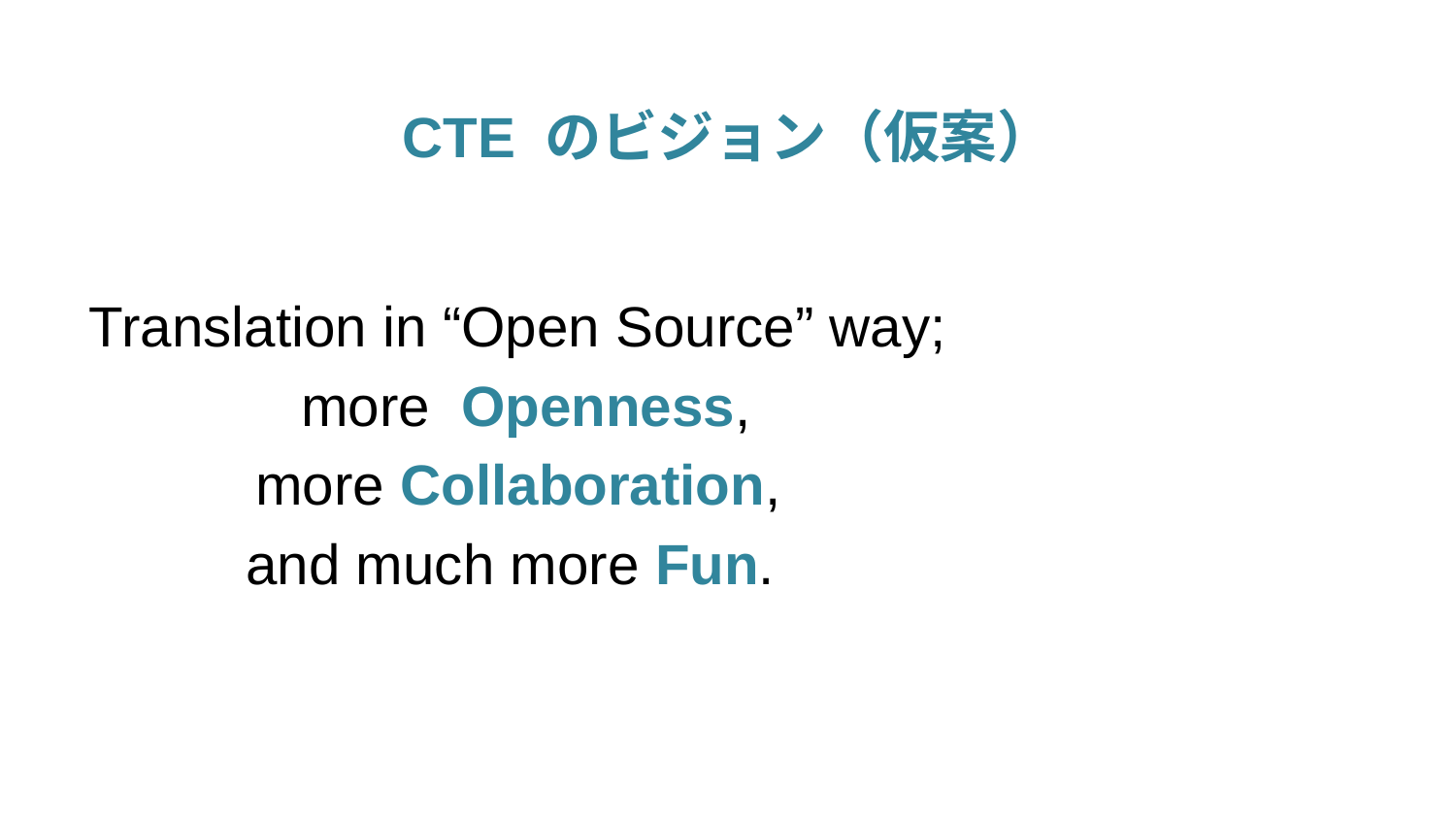

# CTE のビジョン（仮案）
Translation in “Open Source” way;
 more  Openness,
more Collaboration,
and much more Fun.